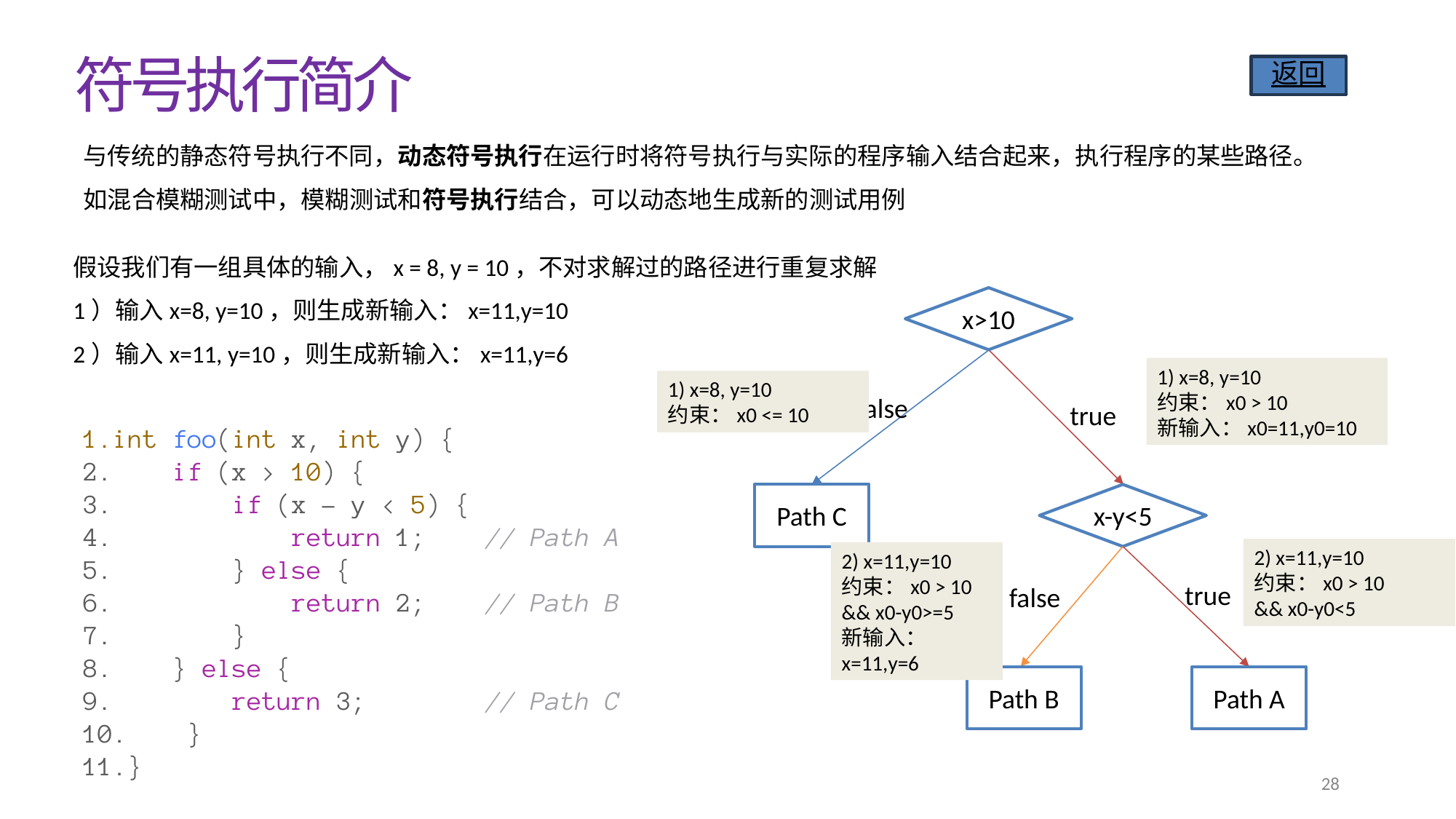

符号执行简介
返回
与传统的静态符号执行不同，动态符号执行在运行时将符号执行与实际的程序输入结合起来，执行程序的某些路径。
如混合模糊测试中，模糊测试和符号执行结合，可以动态地生成新的测试用例
假设我们有一组具体的输入，x = 8, y = 10，不对求解过的路径进行重复求解
1）输入x=8, y=10，则生成新输入：x=11,y=10
2）输入x=11, y=10，则生成新输入：x=11,y=6
x>10
1) x=8, y=10
约束：x0 > 10
新输入：x0=11,y0=10
1) x=8, y=10
约束：x0 <= 10
false
true
int foo(int x, int y) {
    if (x > 10) {
        if (x - y < 5) {
            return 1;    // Path A
        } else {
            return 2;    // Path B
        }
    } else {
        return 3;        // Path C
    }
}
Path C
x-y<5
2) x=11,y=10
约束：x0 > 10
&& x0-y0<5
2) x=11,y=10
约束：x0 > 10
&& x0-y0>=5
新输入：
x=11,y=6
true
false
Path A
Path B
28